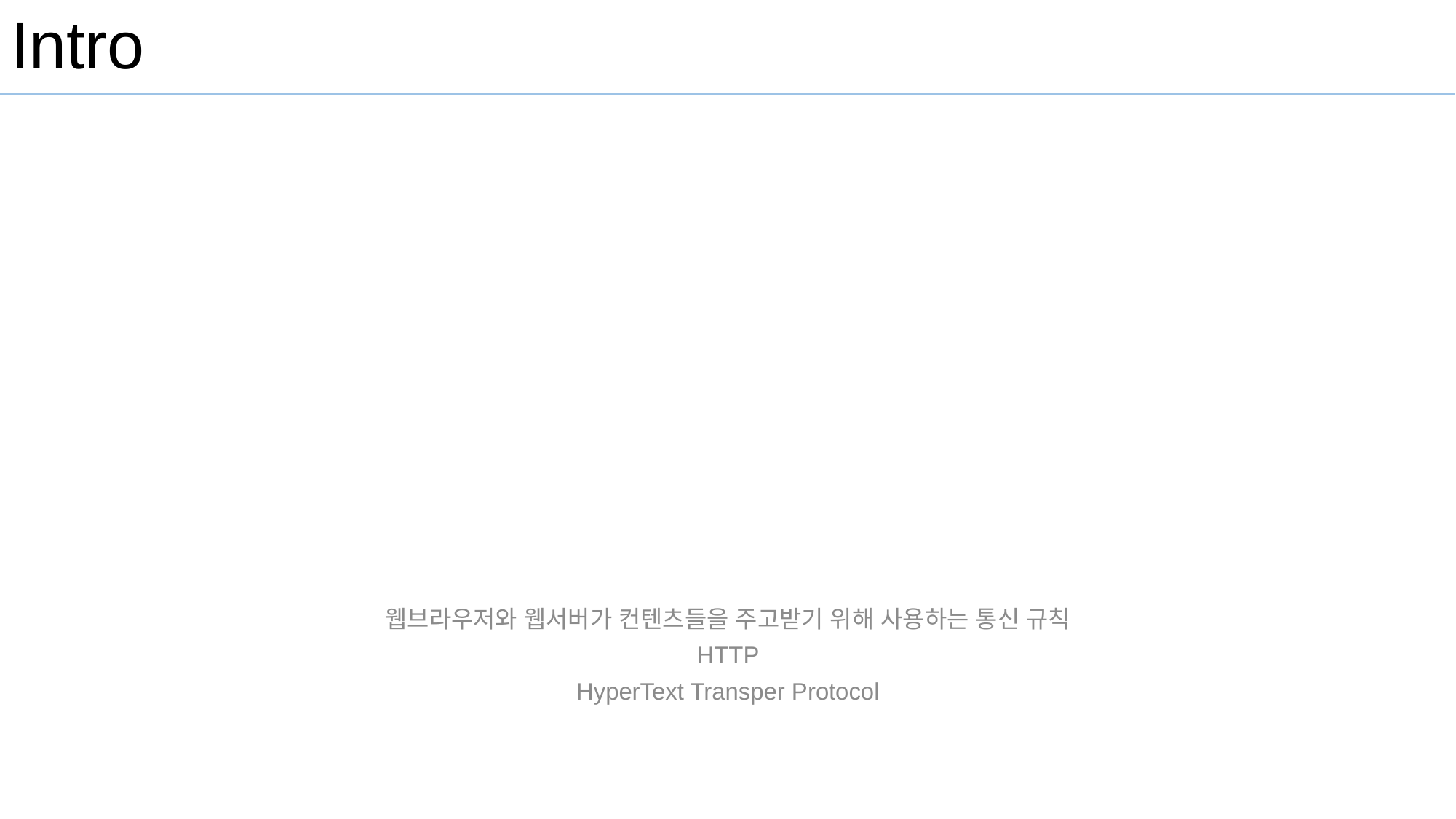

# Intro
웹브라우저와 웹서버가 컨텐츠들을 주고받기 위해 사용하는 통신 규칙
HTTP
HyperText Transper Protocol